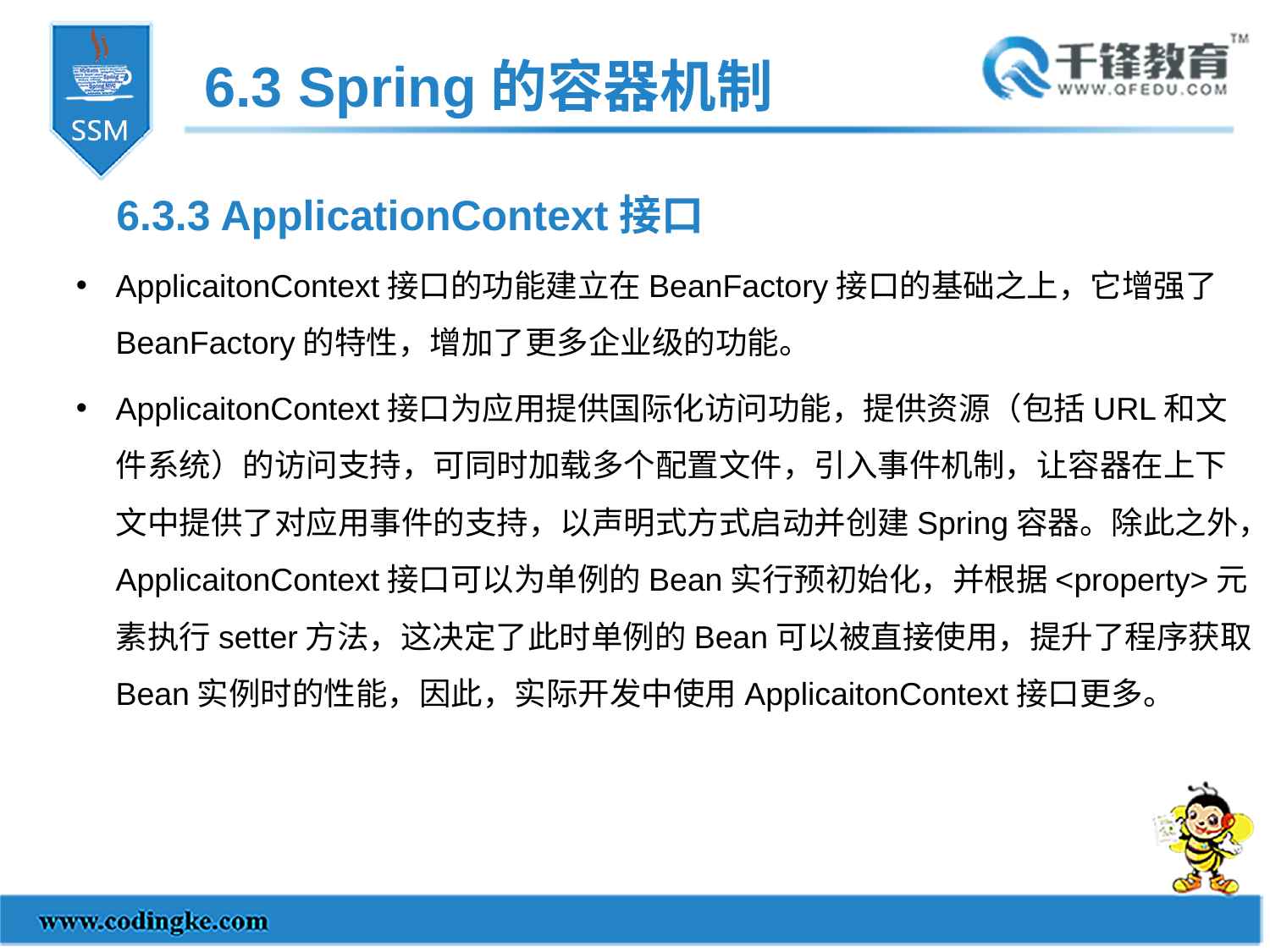

6.3 Spring的容器机制
6.3.3 ApplicationContext接口
ApplicaitonContext接口的功能建立在BeanFactory接口的基础之上，它增强了BeanFactory的特性，增加了更多企业级的功能。
ApplicaitonContext接口为应用提供国际化访问功能，提供资源（包括URL和文件系统）的访问支持，可同时加载多个配置文件，引入事件机制，让容器在上下文中提供了对应用事件的支持，以声明式方式启动并创建Spring容器。除此之外，ApplicaitonContext接口可以为单例的Bean实行预初始化，并根据<property>元素执行setter方法，这决定了此时单例的Bean可以被直接使用，提升了程序获取Bean实例时的性能，因此，实际开发中使用ApplicaitonContext接口更多。